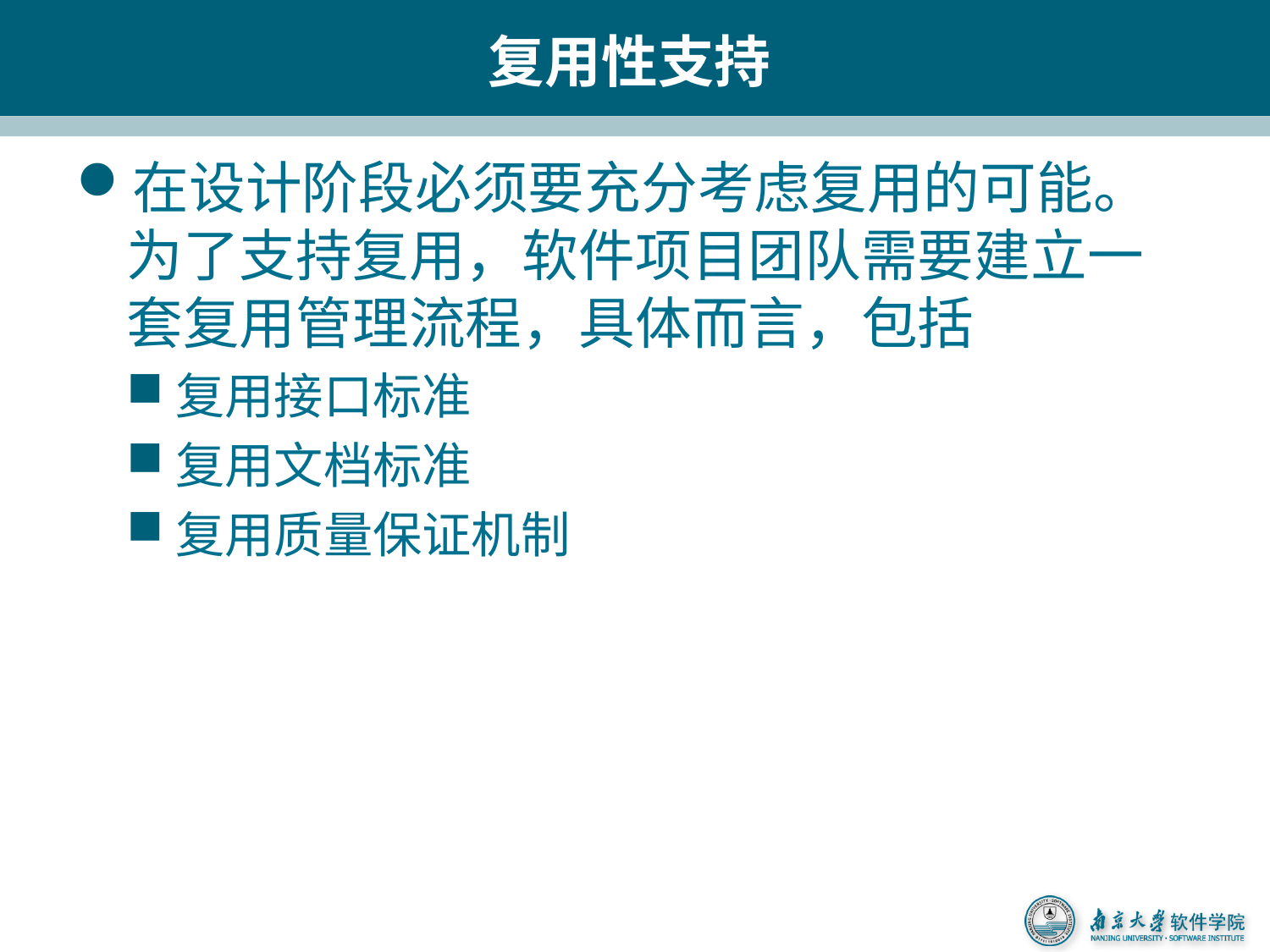

# 复用性支持
在设计阶段必须要充分考虑复用的可能。为了支持复用，软件项目团队需要建立一套复用管理流程，具体而言，包括
复用接口标准
复用文档标准
复用质量保证机制